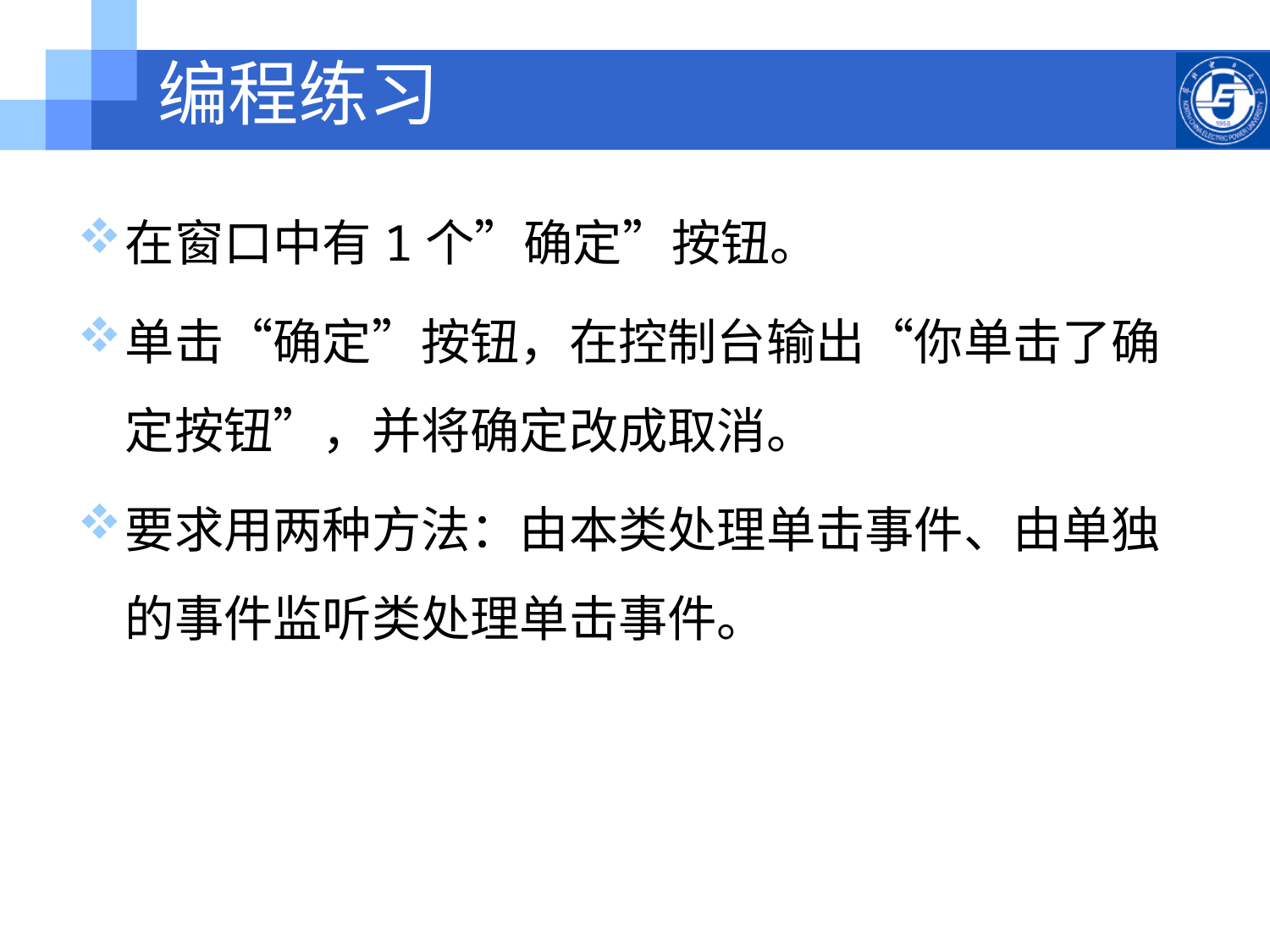

# 编程练习
在窗口中有1个”确定”按钮。
单击“确定”按钮，在控制台输出“你单击了确定按钮”，并将确定改成取消。
要求用两种方法：由本类处理单击事件、由单独的事件监听类处理单击事件。